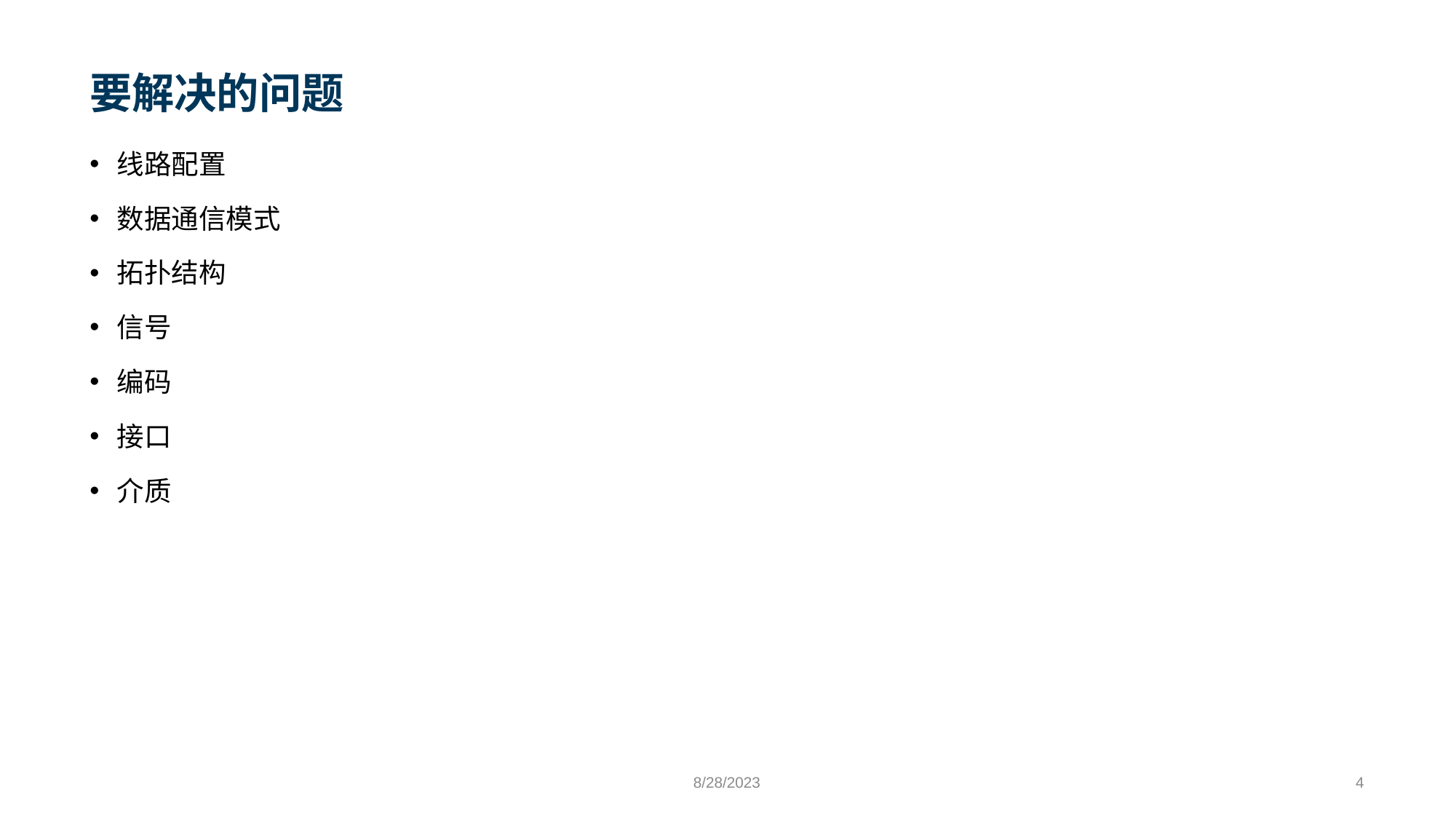

# 要解决的问题
线路配置
数据通信模式
拓扑结构
信号
编码
接口
介质

8/28/2023
4